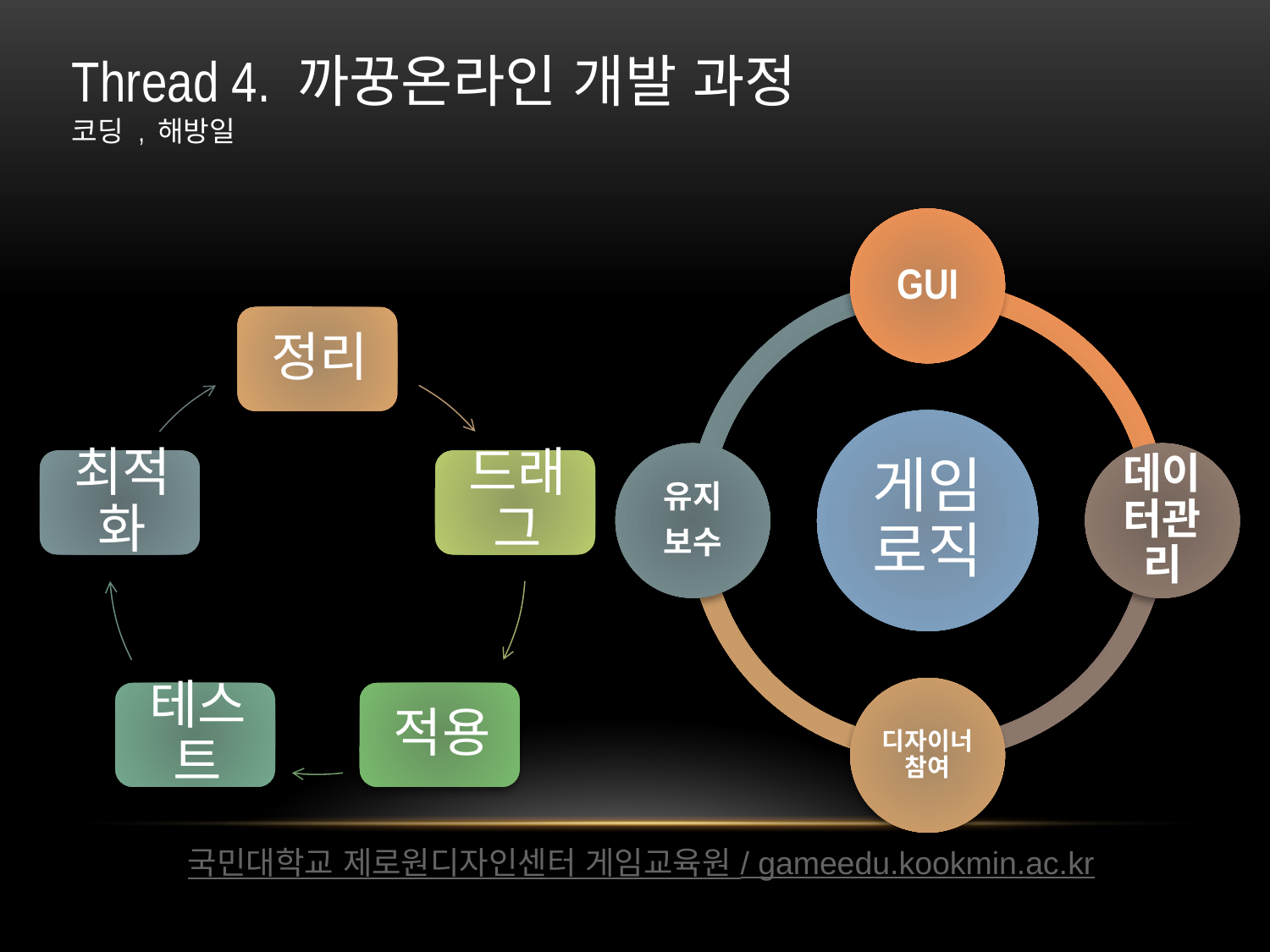

Thread 4. 까꿍온라인 개발 과정
코딩 , 해방일
게임 로직
GUI
데이터관리
디자이너 참여
유지
보수
정리
드래그
적용
테스트
최적화
국민대학교 제로원디자인센터 게임교육원 / gameedu.kookmin.ac.kr